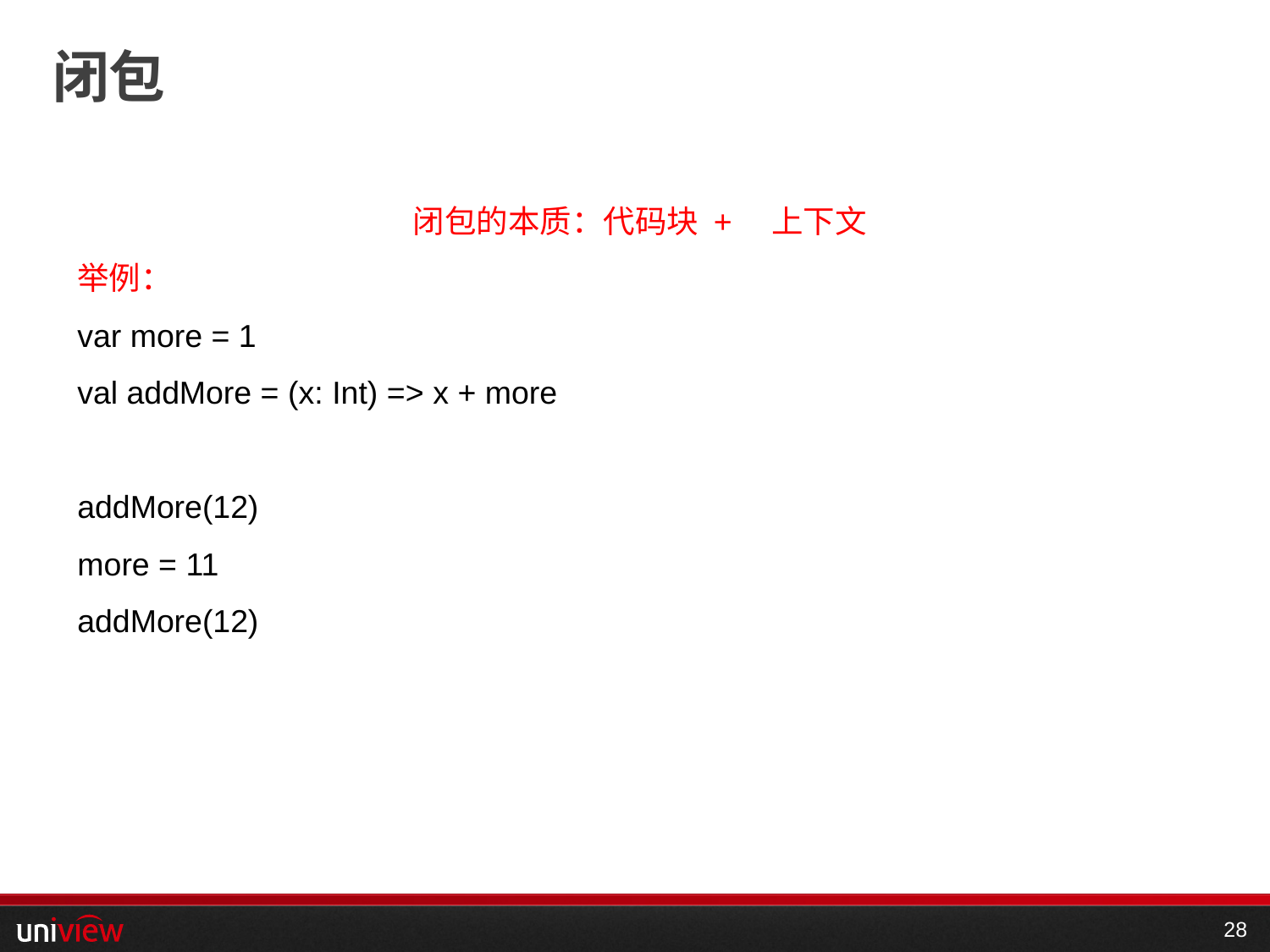

# 闭包
闭包的本质：代码块 +　上下文
举例：
var more = 1
val addMore = (x: Int) => x + more

addMore(12)
more = 11
addMore(12)